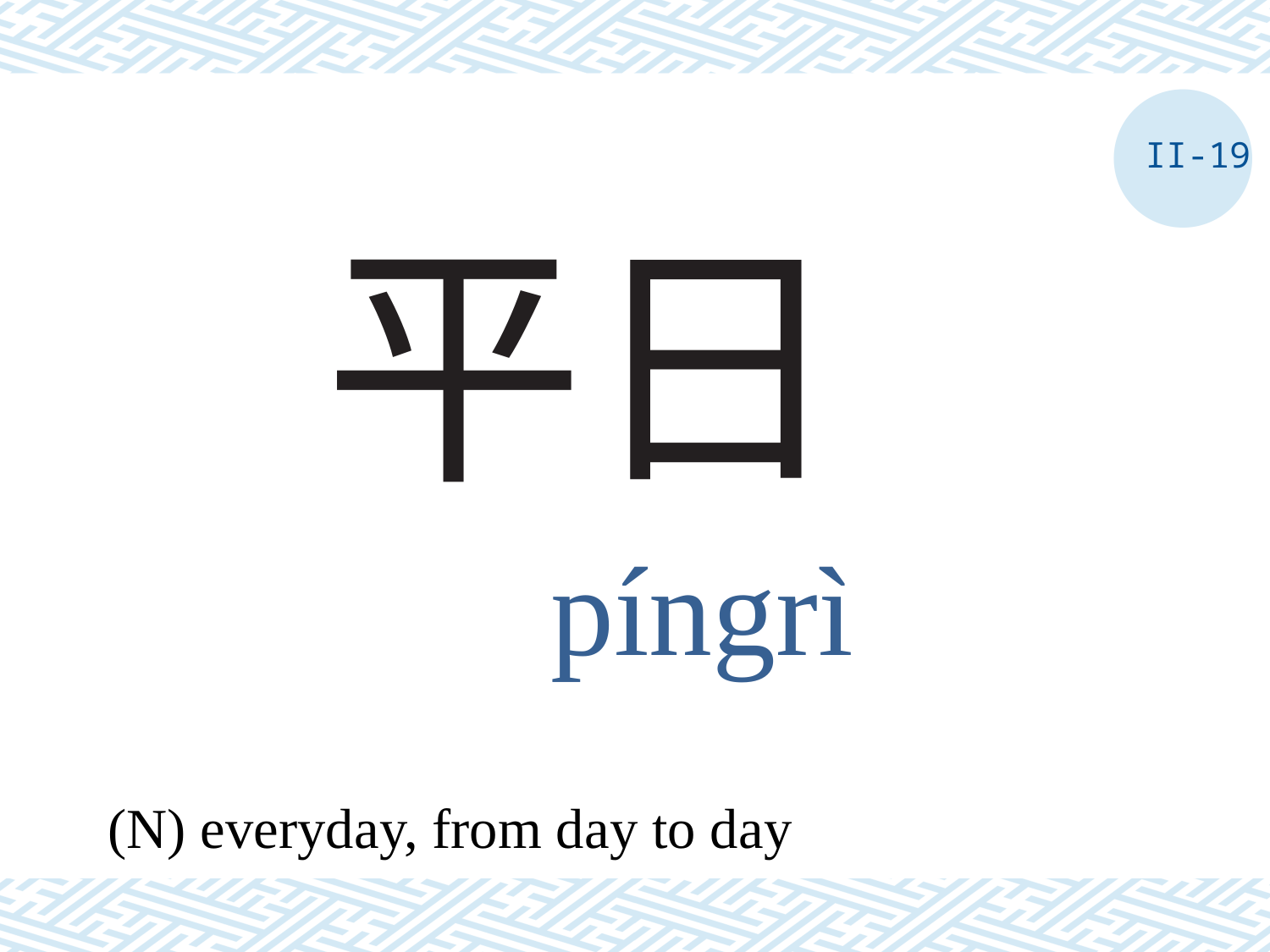

II-19

# 平日
píngrì
(N) everyday, from day to day